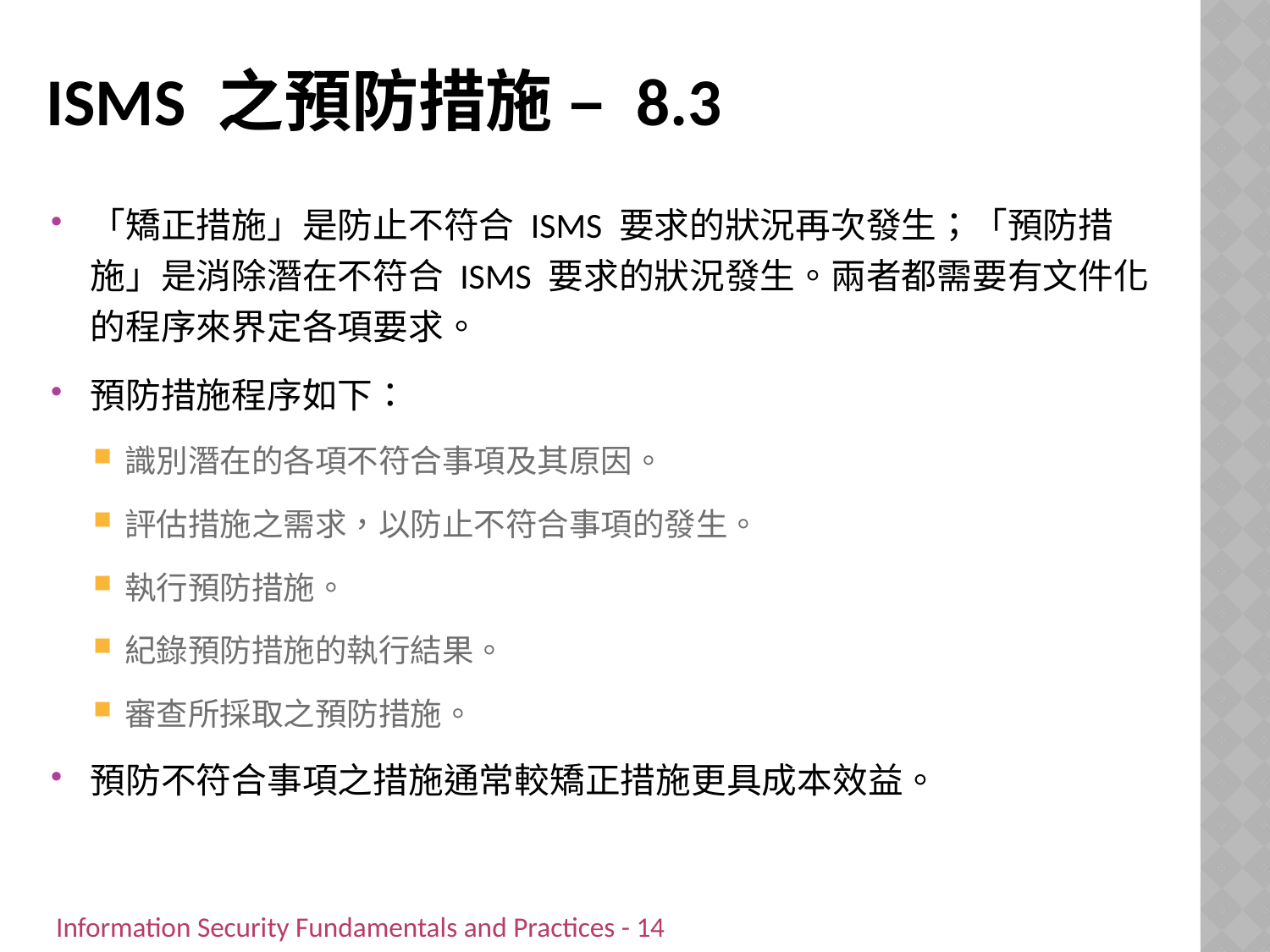

# ISMS 之預防措施 – 8.3
「矯正措施」是防止不符合 ISMS 要求的狀況再次發生；「預防措施」是消除潛在不符合 ISMS 要求的狀況發生。兩者都需要有文件化的程序來界定各項要求。
預防措施程序如下：
識別潛在的各項不符合事項及其原因。
評估措施之需求，以防止不符合事項的發生。
執行預防措施。
紀錄預防措施的執行結果。
審查所採取之預防措施。
預防不符合事項之措施通常較矯正措施更具成本效益。